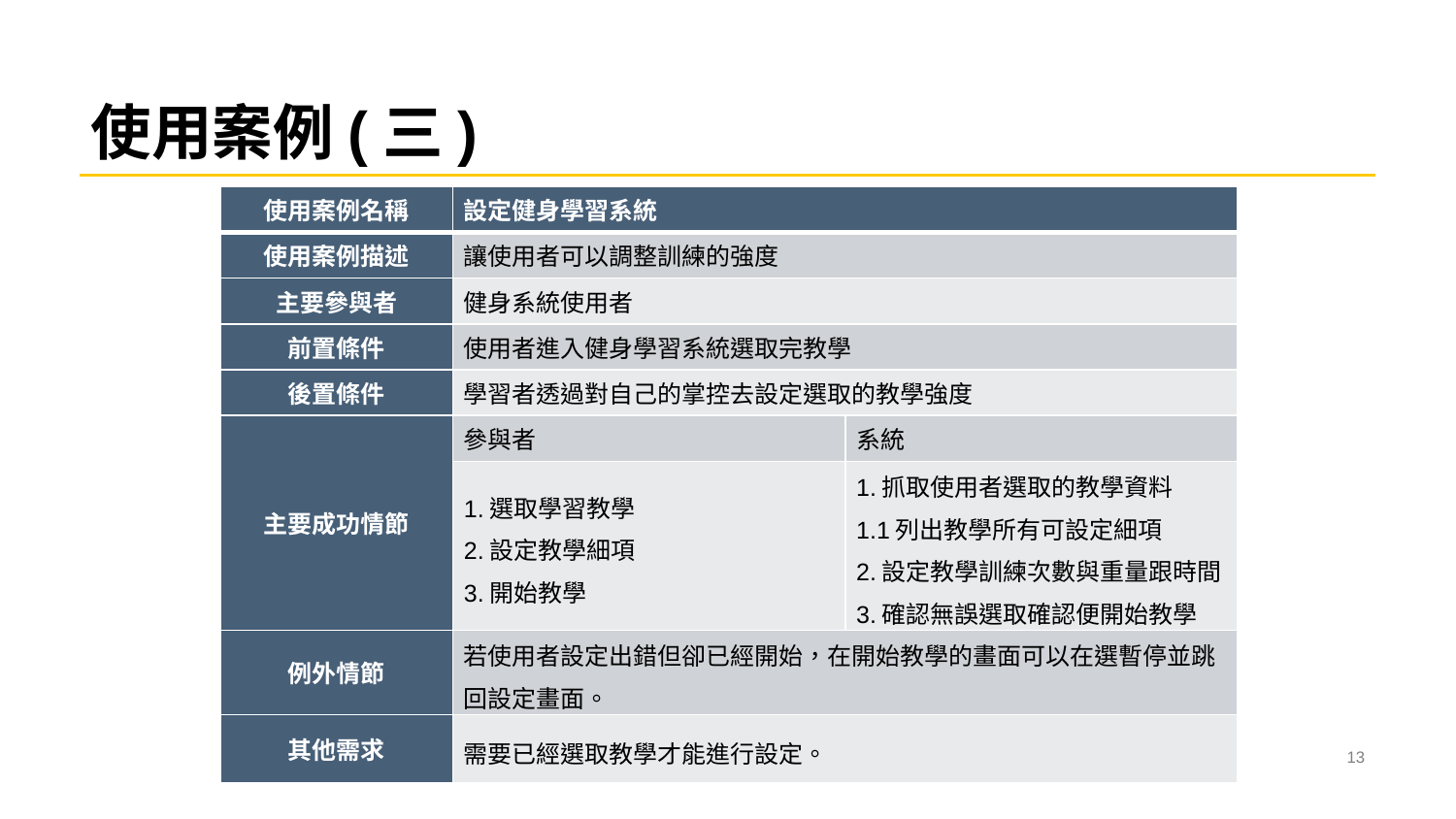

# 使用案例(三)
| 使用案例名稱 | 設定健身學習系統 |  |
| --- | --- | --- |
| 使用案例描述 | 讓使用者可以調整訓練的強度 |  |
| 主要參與者 | 健身系統使用者 |  |
| 前置條件 | 使用者進入健身學習系統選取完教學 |  |
| 後置條件 | 學習者透過對自己的掌控去設定選取的教學強度 |  |
| 主要成功情節 | 參與者 | 系統 |
|  | 1.選取學習教學 2.設定教學細項 3.開始教學 | 1.抓取使用者選取的教學資料 1.1列出教學所有可設定細項 2.設定教學訓練次數與重量跟時間 3.確認無誤選取確認便開始教學 |
| 例外情節 | 若使用者設定出錯但卻已經開始，在開始教學的畫面可以在選暫停並跳回設定畫面。 |  |
| 其他需求 | 需要已經選取教學才能進行設定。 |  |
13